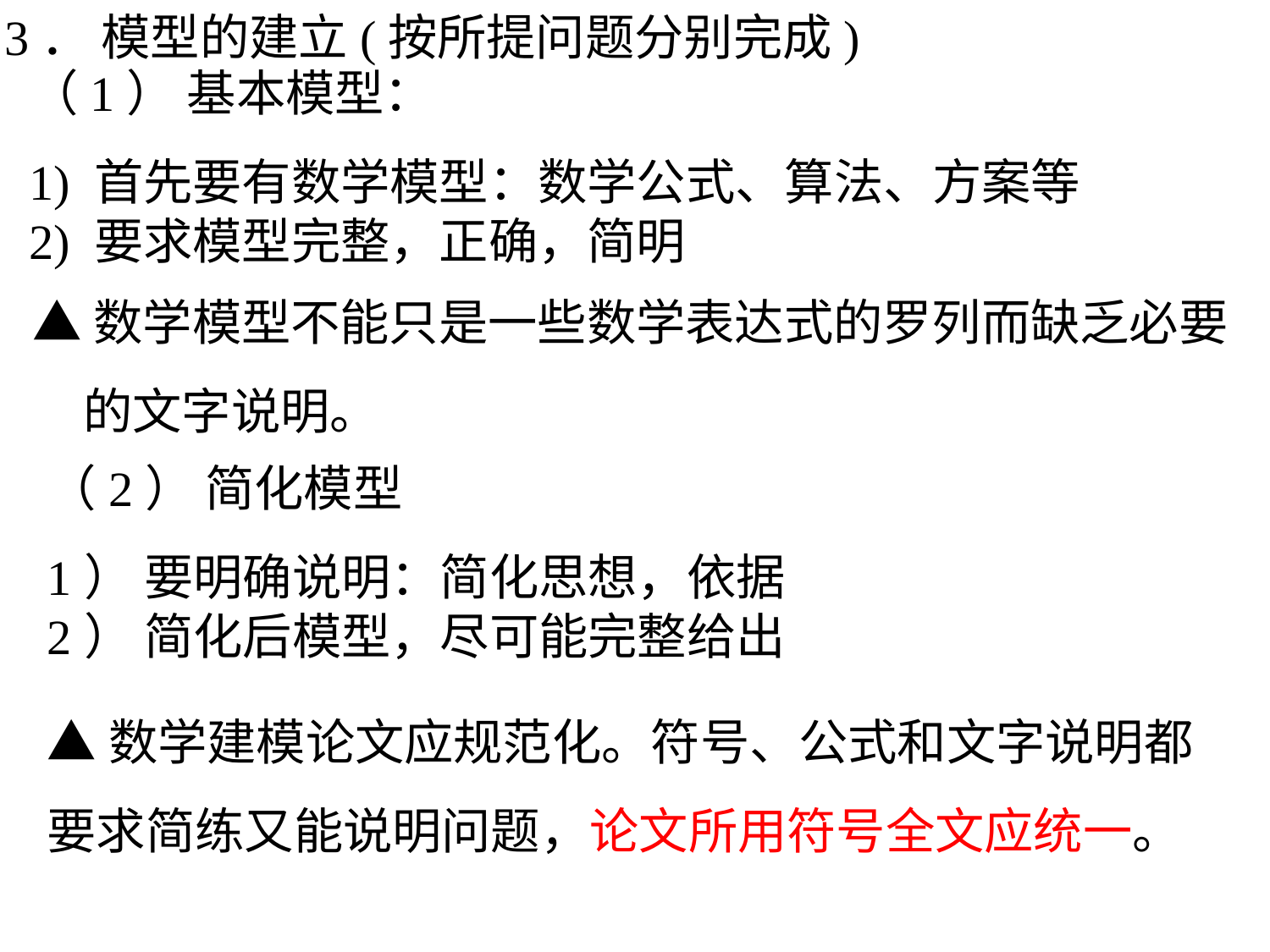

3． 模型的建立(按所提问题分别完成)
（1） 基本模型：
1) 首先要有数学模型：数学公式、算法、方案等
2) 要求模型完整，正确，简明
▲数学模型不能只是一些数学表达式的罗列而缺乏必要的文字说明。
（2） 简化模型
1） 要明确说明：简化思想，依据
2） 简化后模型，尽可能完整给出
▲数学建模论文应规范化。符号、公式和文字说明都要求简练又能说明问题，论文所用符号全文应统一。